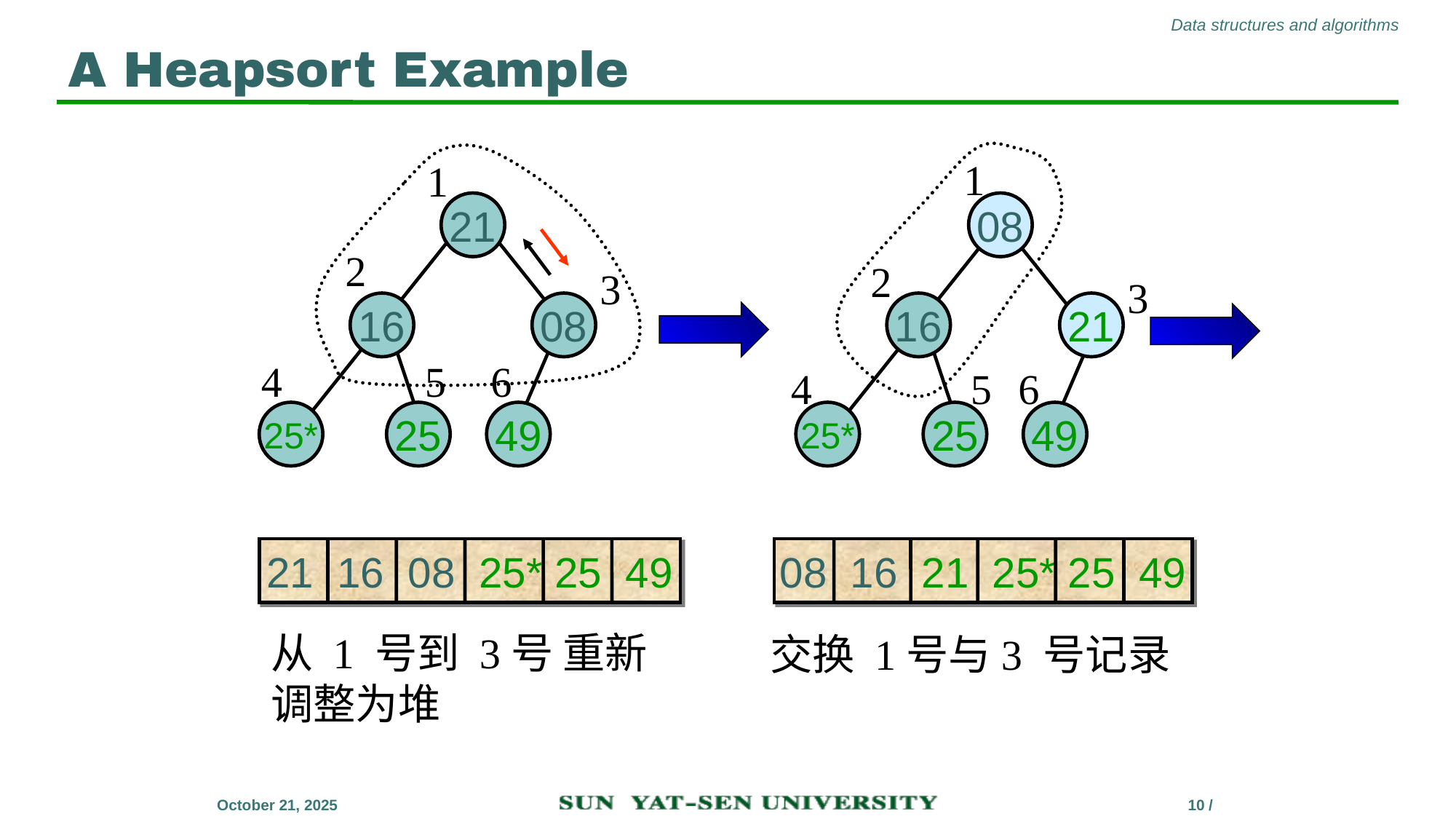

# A Heapsort Example

1
08

2
3
16
21

4
5
6
25*
25
49

1
21

2

3
16
08

4
5
6
25*
25
49

21  16  08  25* 25  49

08  16  21  25* 25  49

交换 1号与3 号记录
从 1 号到 3号 重新
调整为堆